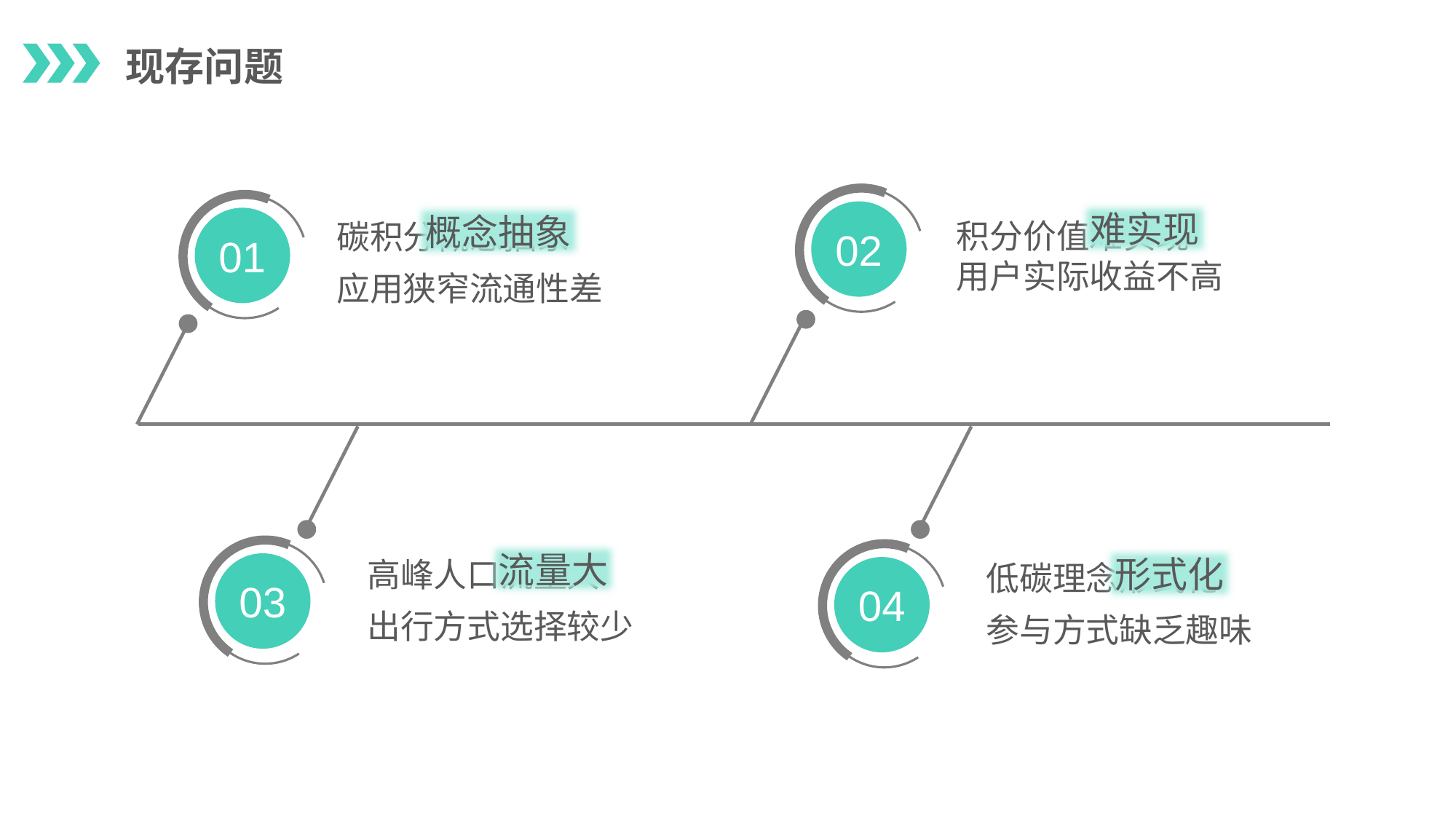

现存问题

积分价值难实现
用户实际收益不高
碳积分概念抽象
应用狭窄流通性差
02
难实现
概念抽象
01

高峰人口流量大
出行方式选择较少

低碳理念形式化
参与方式缺乏趣味
流量大

形式化
03
04